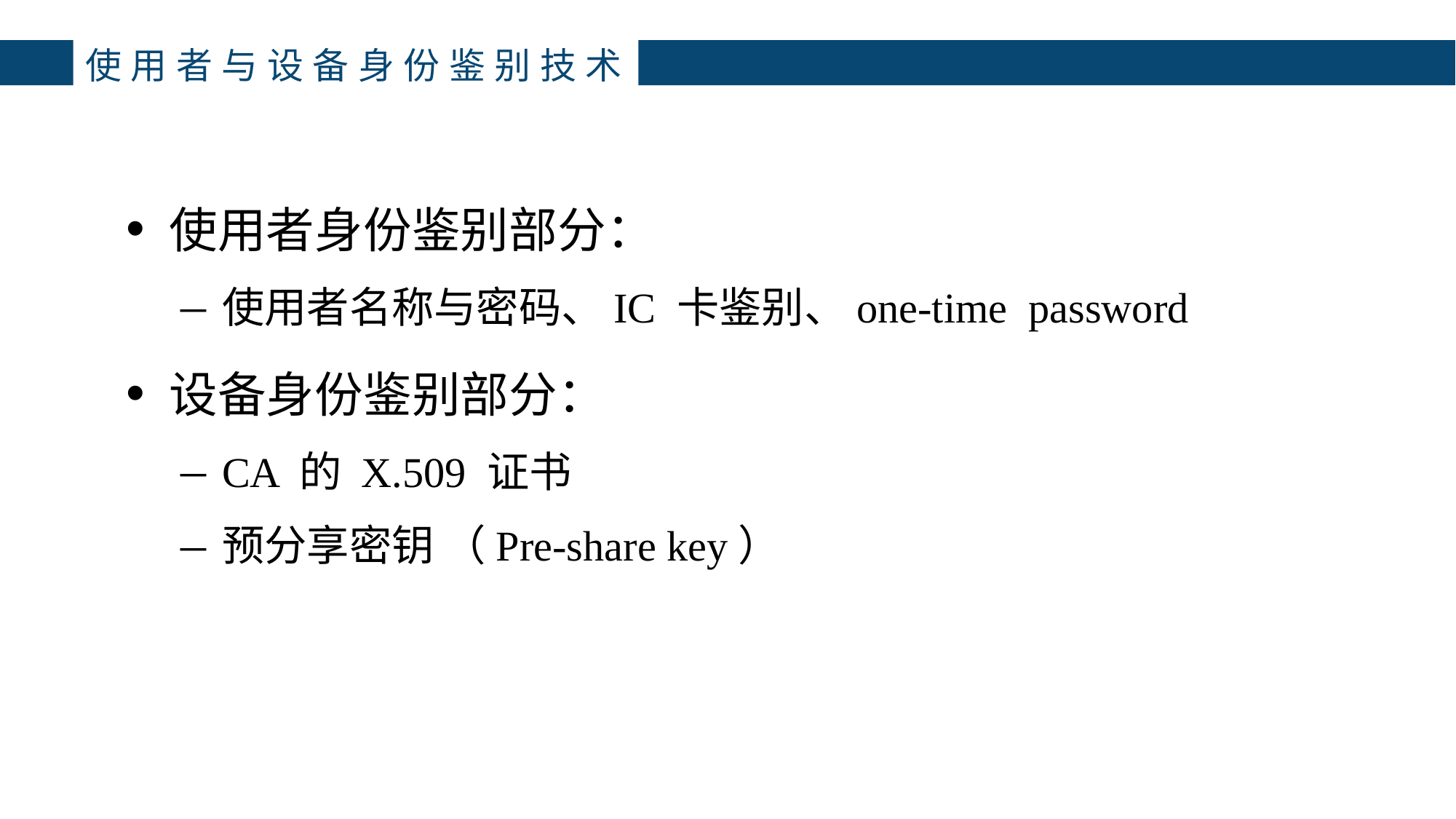

# 使用者与设备身份鉴别技术
使用者身份鉴别部分：
使用者名称与密码、IC 卡鉴别、one-time  password
设备身份鉴别部分：
CA 的 X.509 证书
预分享密钥 （Pre-share key）